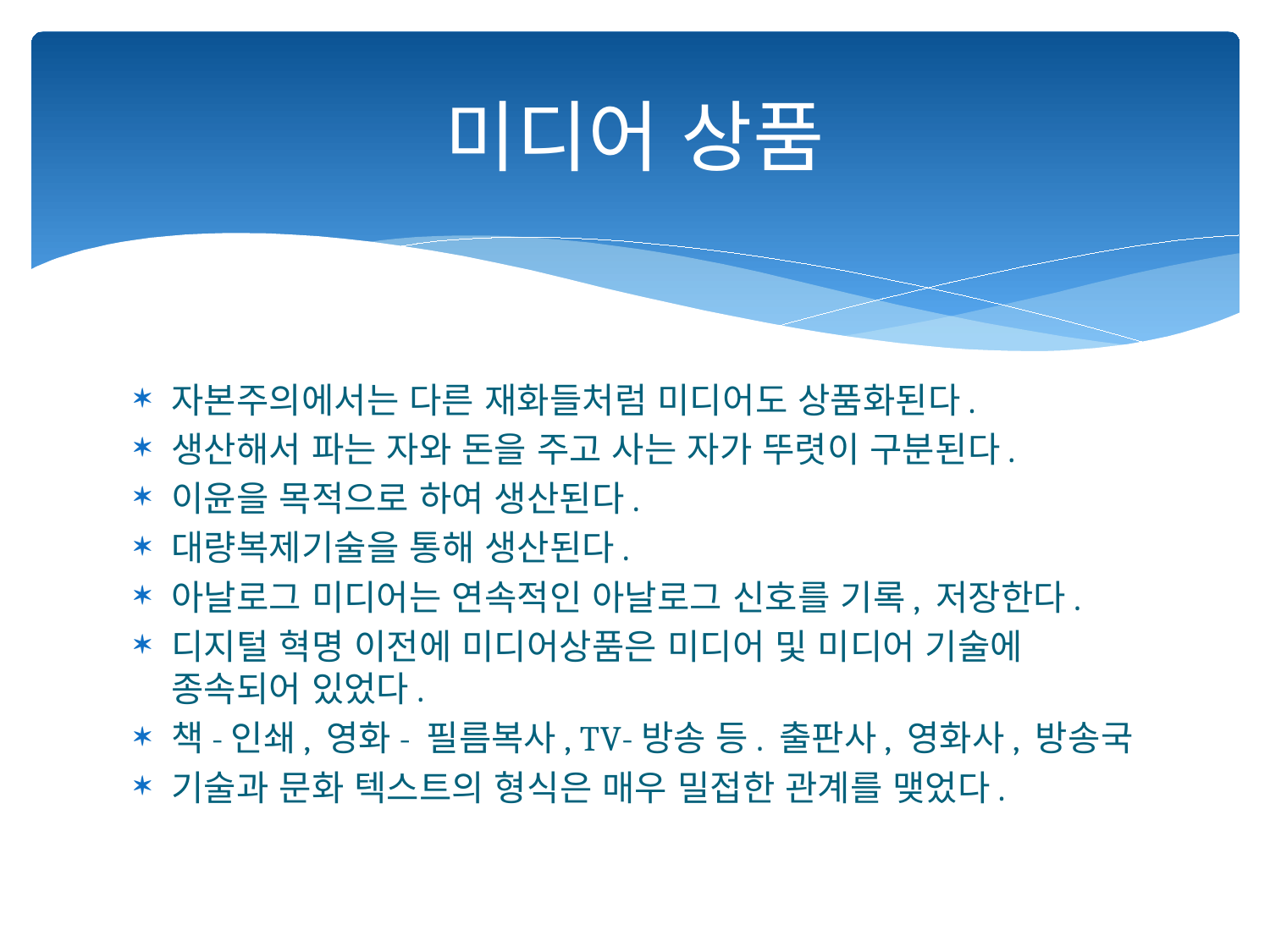

# 미디어 상품
자본주의에서는 다른 재화들처럼 미디어도 상품화된다.
생산해서 파는 자와 돈을 주고 사는 자가 뚜렷이 구분된다.
이윤을 목적으로 하여 생산된다.
대량복제기술을 통해 생산된다.
아날로그 미디어는 연속적인 아날로그 신호를 기록, 저장한다.
디지털 혁명 이전에 미디어상품은 미디어 및 미디어 기술에 종속되어 있었다.
책-인쇄, 영화- 필름복사, TV-방송 등. 출판사, 영화사, 방송국
기술과 문화 텍스트의 형식은 매우 밀접한 관계를 맺었다.